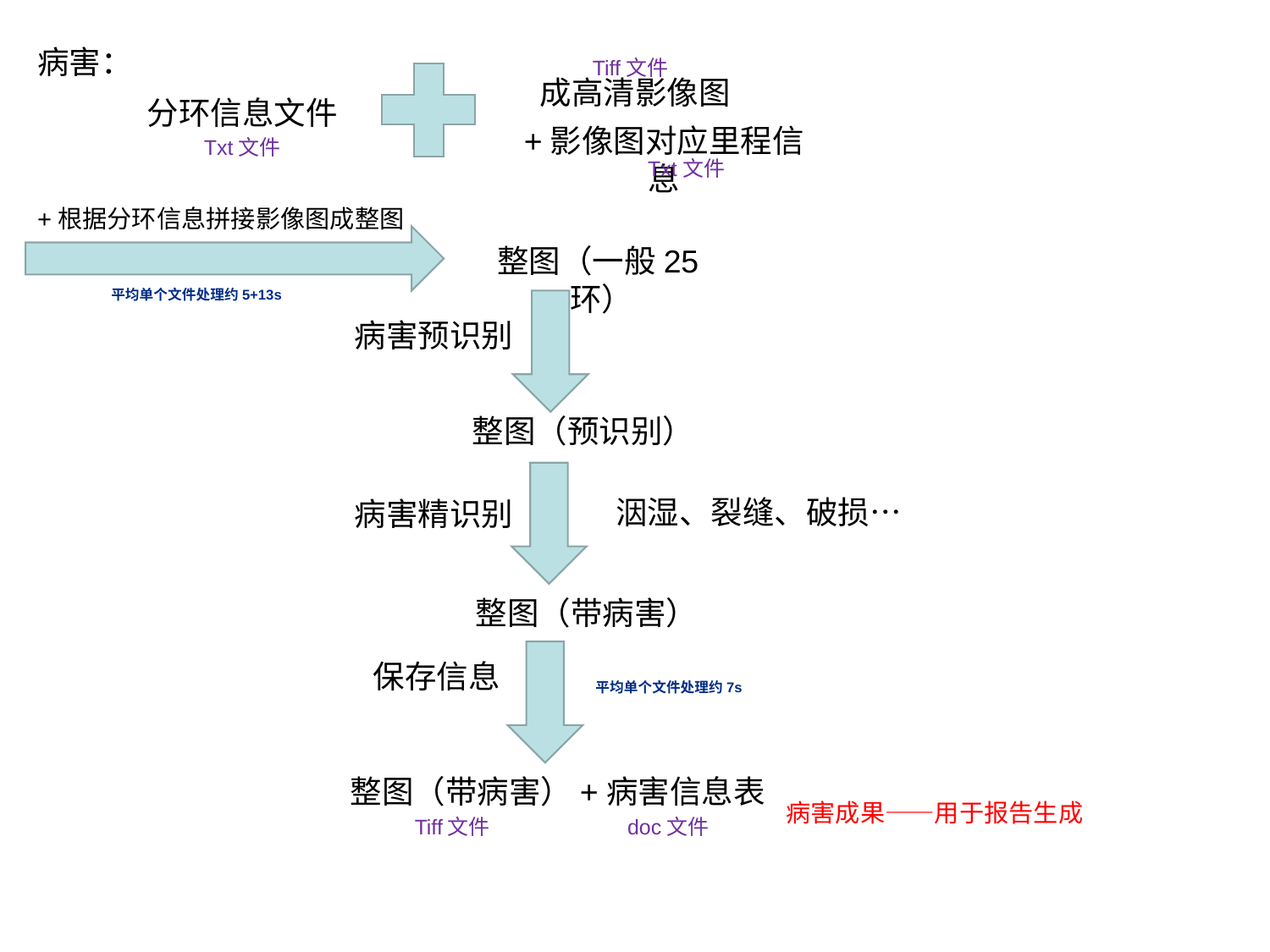

病害：

Tiff文件

成高清影像图
分环信息文件
+影像图对应里程信息
Txt文件
Txt文件
+根据分环信息拼接影像图成整图
整图（一般25环）
平均单个文件处理约5+13s

病害预识别
整图（预识别）

洇湿、裂缝、破损…
病害精识别
整图（带病害）

保存信息
平均单个文件处理约7s
整图（带病害）+病害信息表
病害成果——用于报告生成
Tiff文件
doc文件